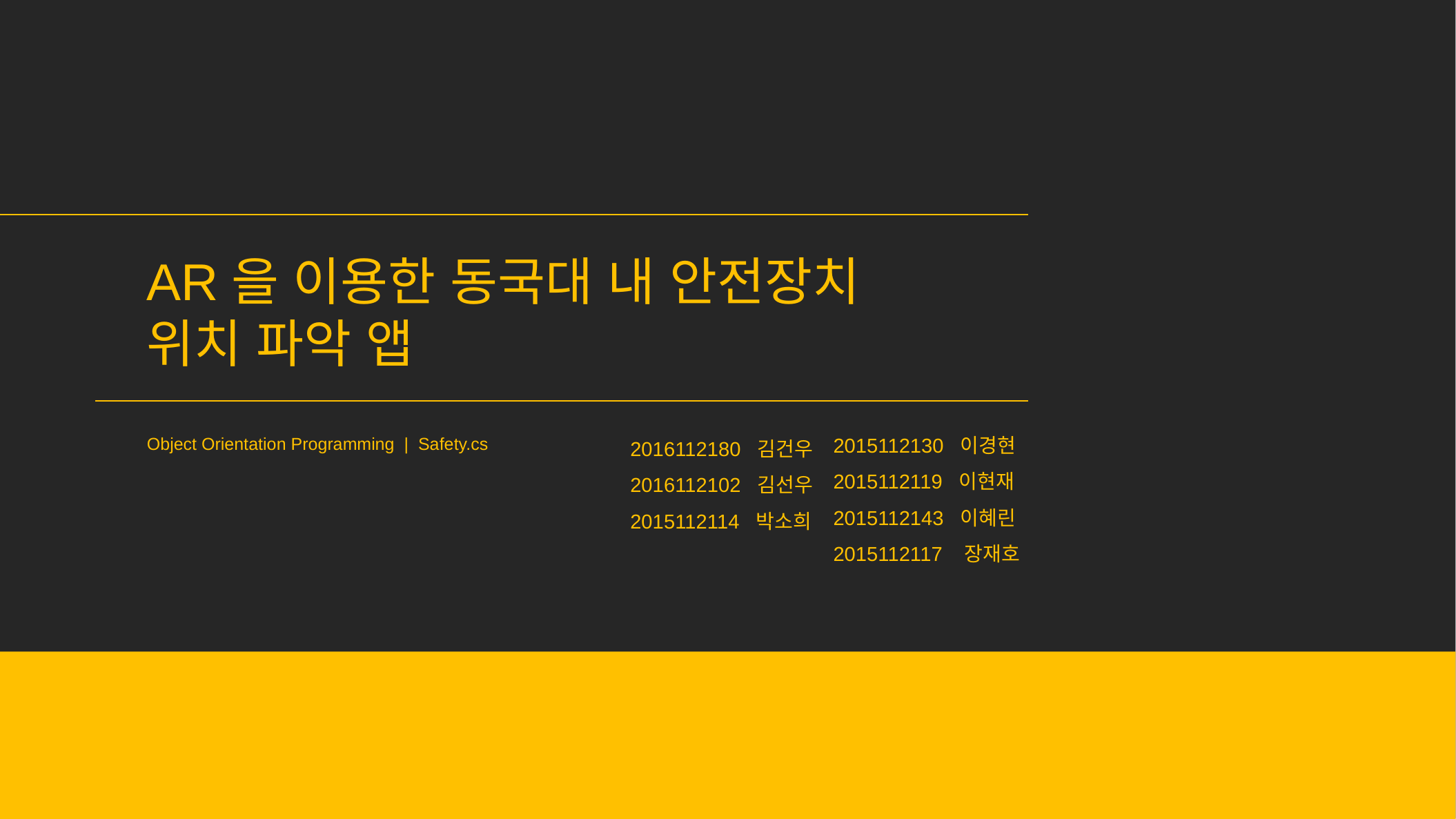

AR을 이용한 동국대 내 안전장치 위치 파악 앱
Object Orientation Programming  |  Safety.cs
2015112130  이경현
2015112119  이현재
2015112143  이혜린
2015112117   장재호
2016112180  김건우
2016112102  김선우
2015112114  박소희